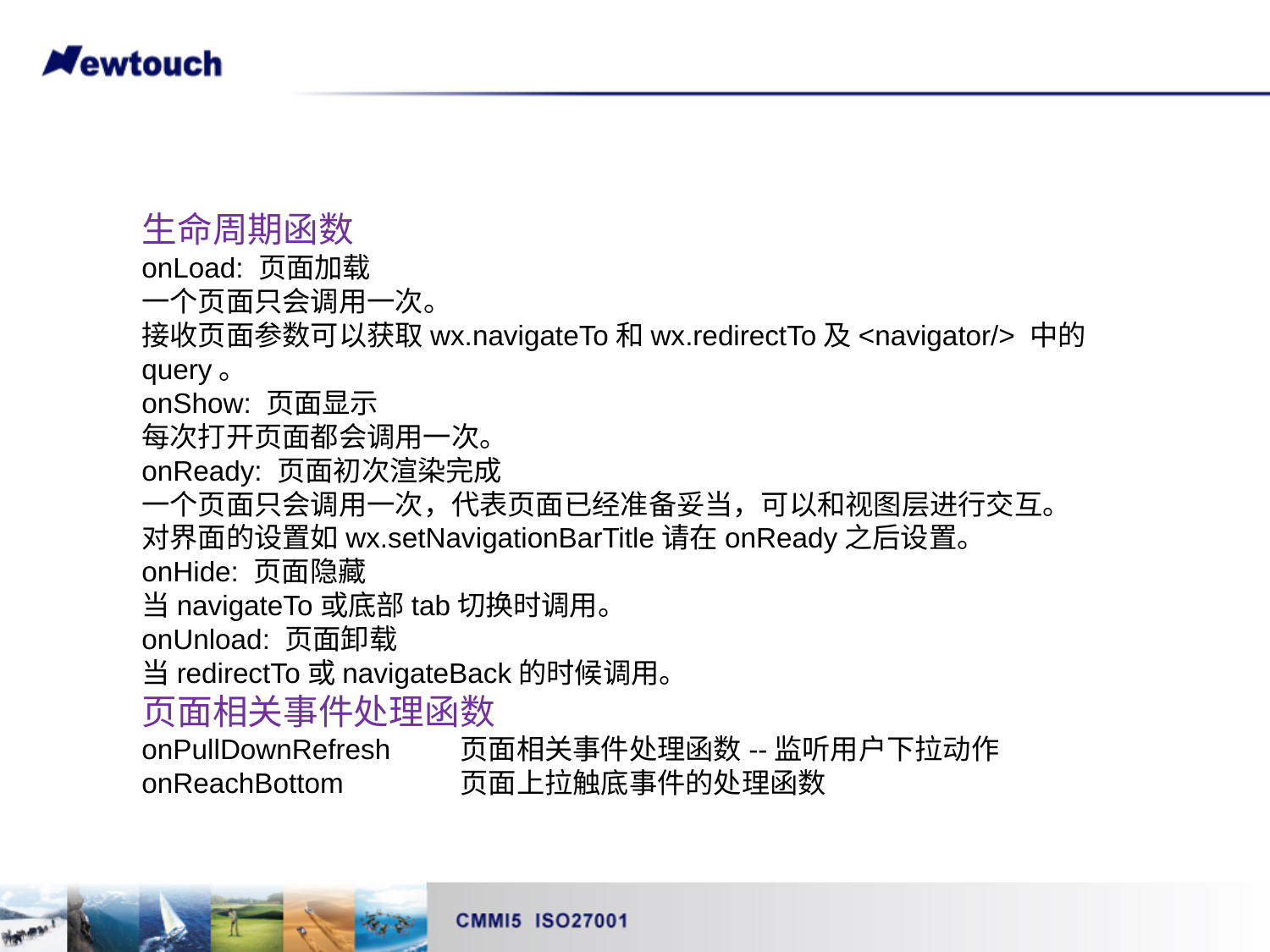

生命周期函数
onLoad: 页面加载
一个页面只会调用一次。
接收页面参数可以获取wx.navigateTo和wx.redirectTo及<navigator/> 中的 query。
onShow: 页面显示
每次打开页面都会调用一次。
onReady: 页面初次渲染完成
一个页面只会调用一次，代表页面已经准备妥当，可以和视图层进行交互。
对界面的设置如wx.setNavigationBarTitle请在onReady之后设置。
onHide: 页面隐藏
当navigateTo或底部tab切换时调用。
onUnload: 页面卸载
当redirectTo或navigateBack的时候调用。
页面相关事件处理函数
onPullDownRefresh        页面相关事件处理函数--监听用户下拉动作
onReachBottom              页面上拉触底事件的处理函数
19